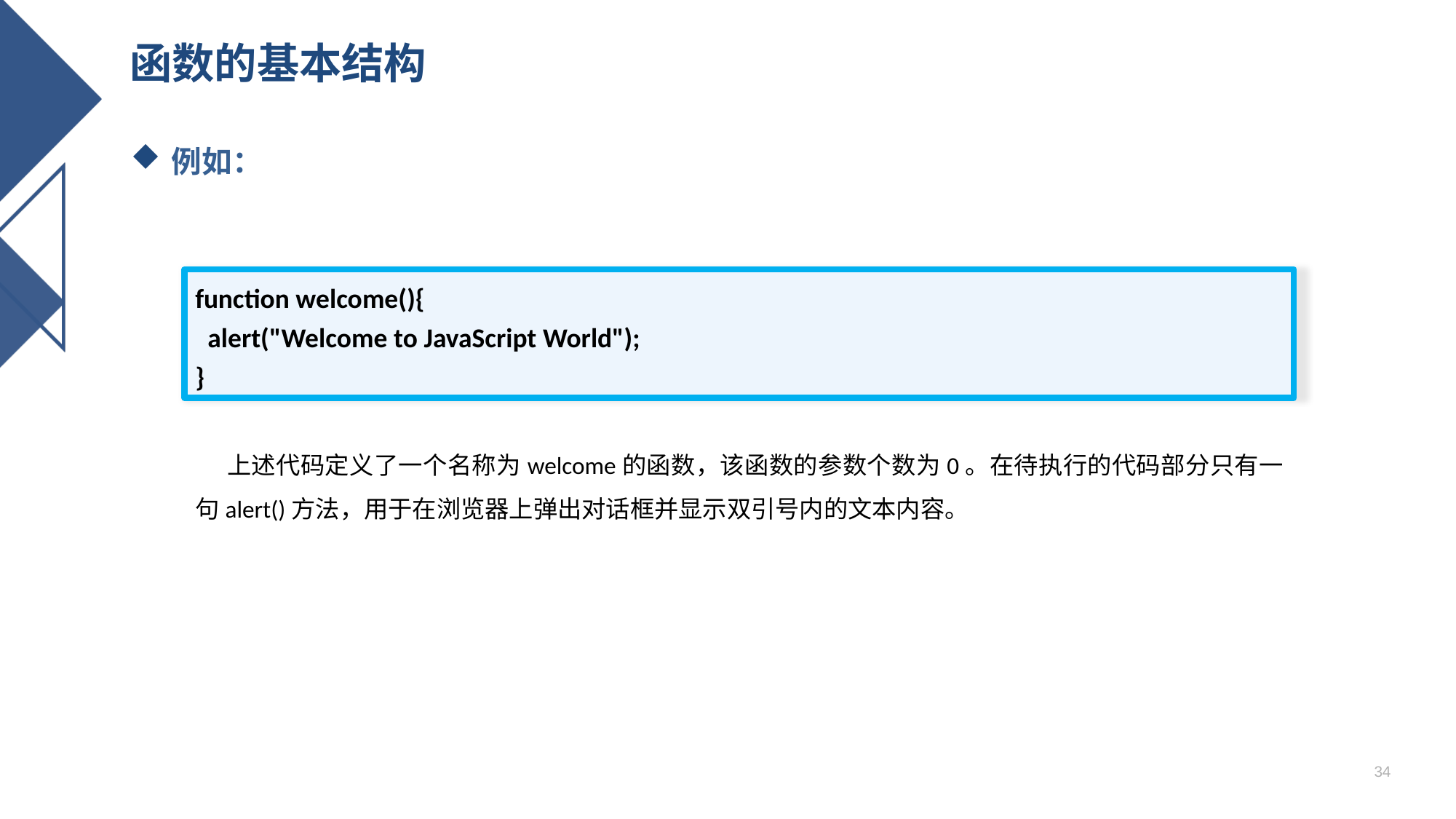

# 函数的基本结构
例如：

function welcome(){
  alert("Welcome to JavaScript World");
}
上述代码定义了一个名称为welcome的函数，该函数的参数个数为0。在待执行的代码部分只有一句alert()方法，用于在浏览器上弹出对话框并显示双引号内的文本内容。
34